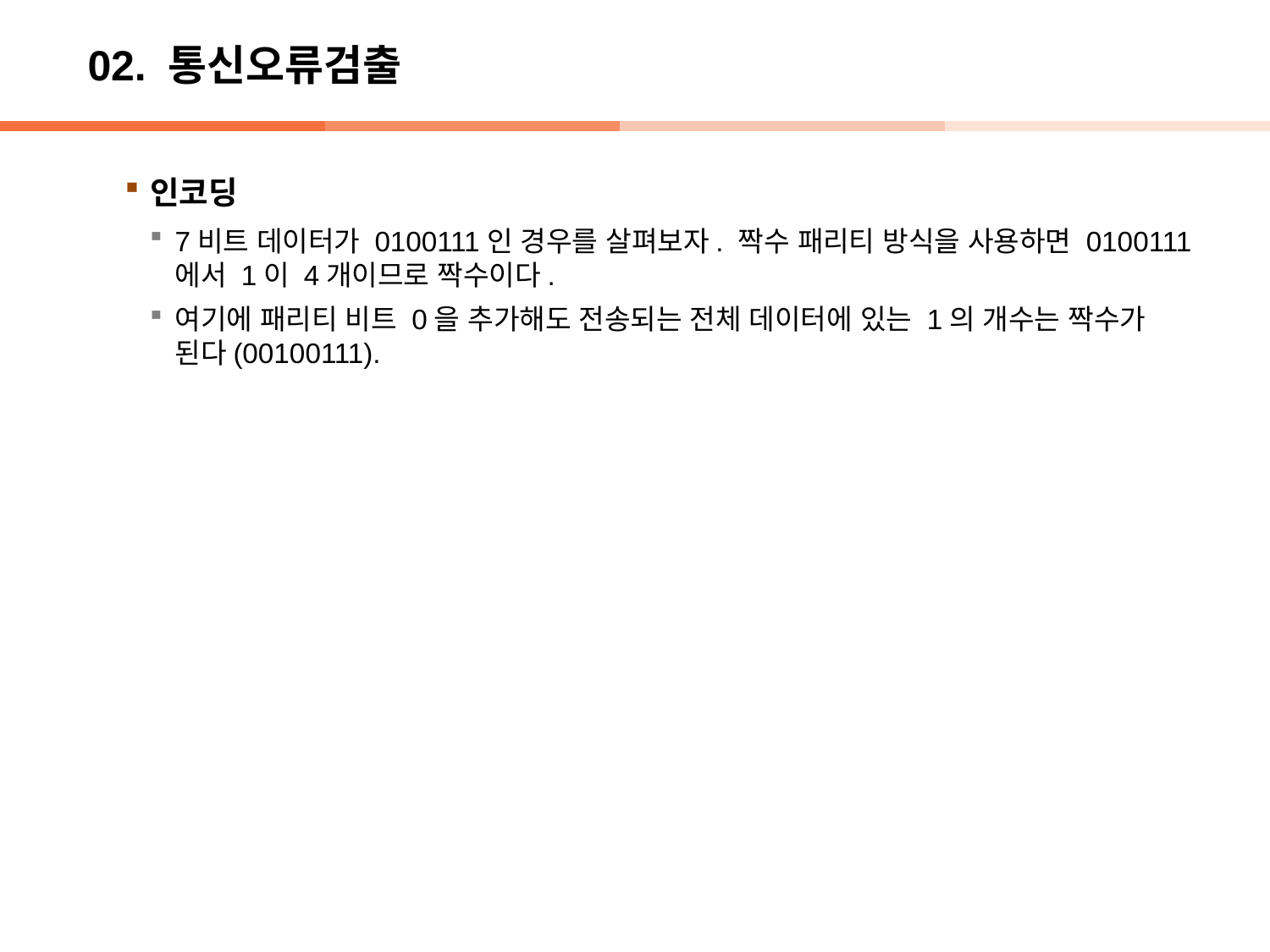

# 02. 통신오류검출
인코딩
7비트 데이터가 0100111인 경우를 살펴보자. 짝수 패리티 방식을 사용하면 0100111에서 1이 4개이므로 짝수이다.
여기에 패리티 비트 0을 추가해도 전송되는 전체 데이터에 있는 1의 개수는 짝수가 된다(00100111).